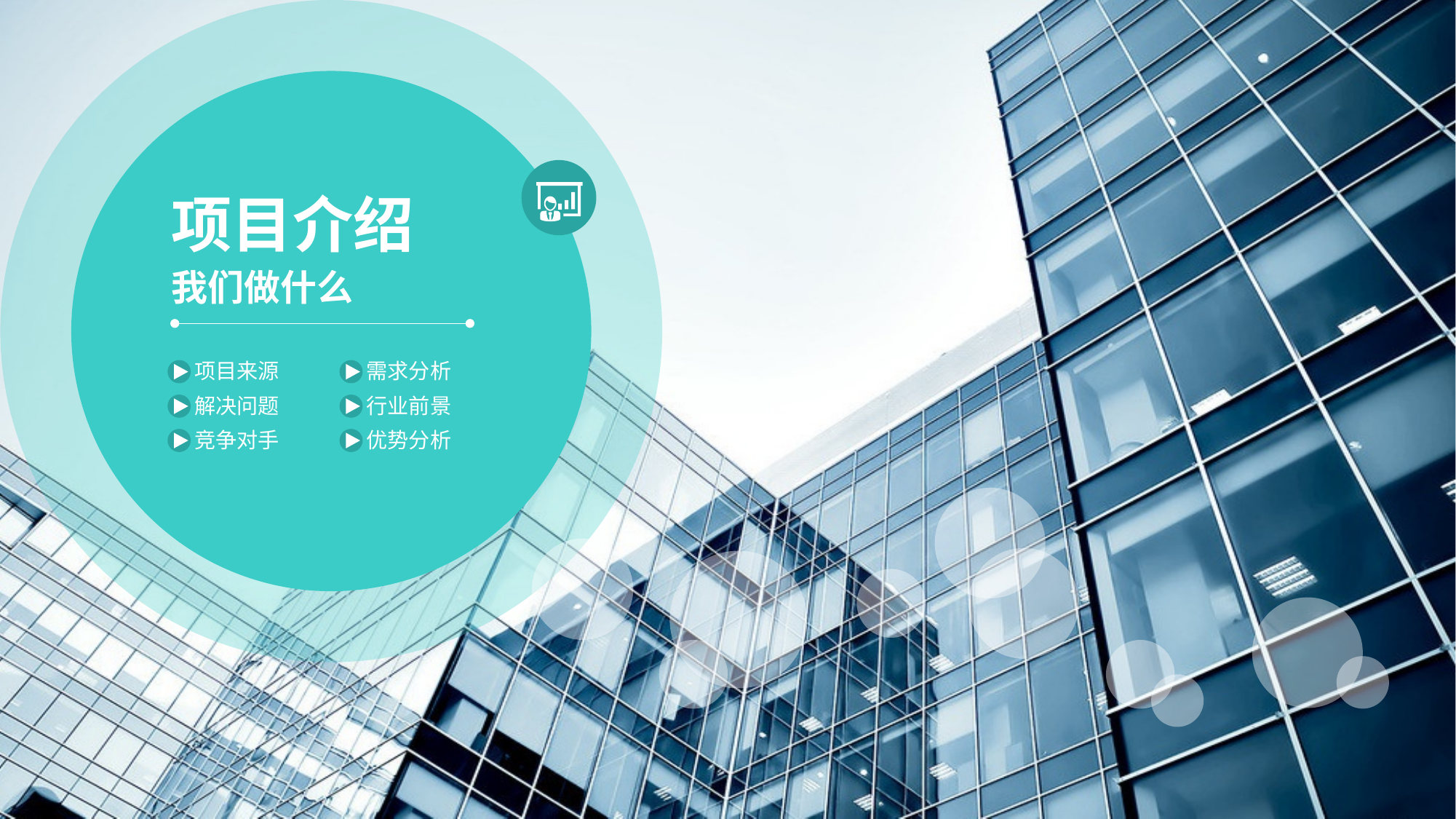

项目介绍
我们做什么
项目来源

需求分析

解决问题

行业前景

竞争对手

优势分析

延时符